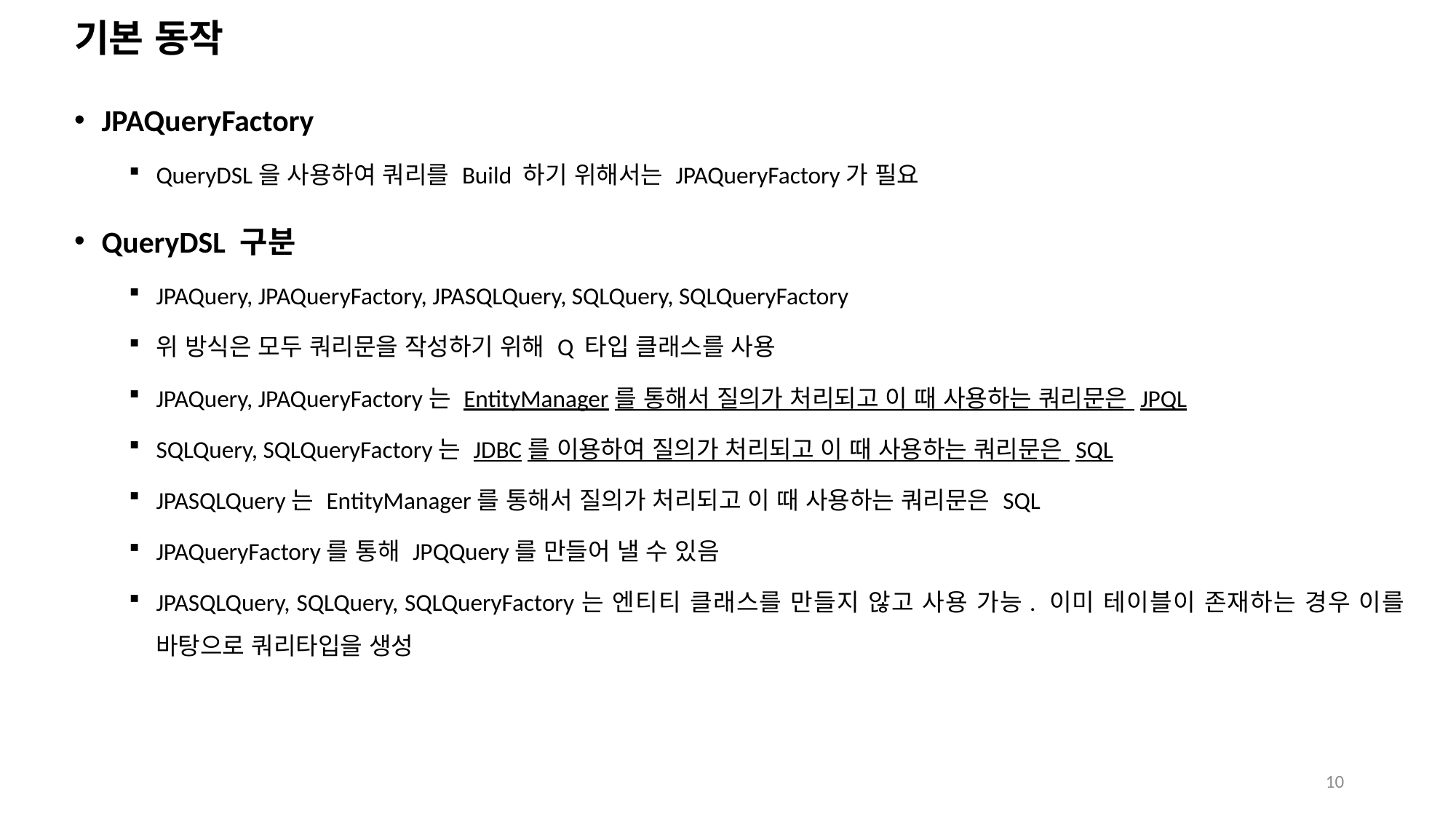

# 기본 동작
JPAQueryFactory
QueryDSL을 사용하여 쿼리를 Build 하기 위해서는 JPAQueryFactory가 필요
QueryDSL 구분
JPAQuery, JPAQueryFactory, JPASQLQuery, SQLQuery, SQLQueryFactory
위 방식은 모두 쿼리문을 작성하기 위해 Q 타입 클래스를 사용
JPAQuery, JPAQueryFactory는 EntityManager를 통해서 질의가 처리되고 이 때 사용하는 쿼리문은 JPQL
SQLQuery, SQLQueryFactory는 JDBC를 이용하여 질의가 처리되고 이 때 사용하는 쿼리문은 SQL
JPASQLQuery는 EntityManager를 통해서 질의가 처리되고 이 때 사용하는 쿼리문은 SQL
JPAQueryFactory를 통해 JPQQuery를 만들어 낼 수 있음
JPASQLQuery, SQLQuery, SQLQueryFactory는 엔티티 클래스를 만들지 않고 사용 가능. 이미 테이블이 존재하는 경우 이를 바탕으로 쿼리타입을 생성

10